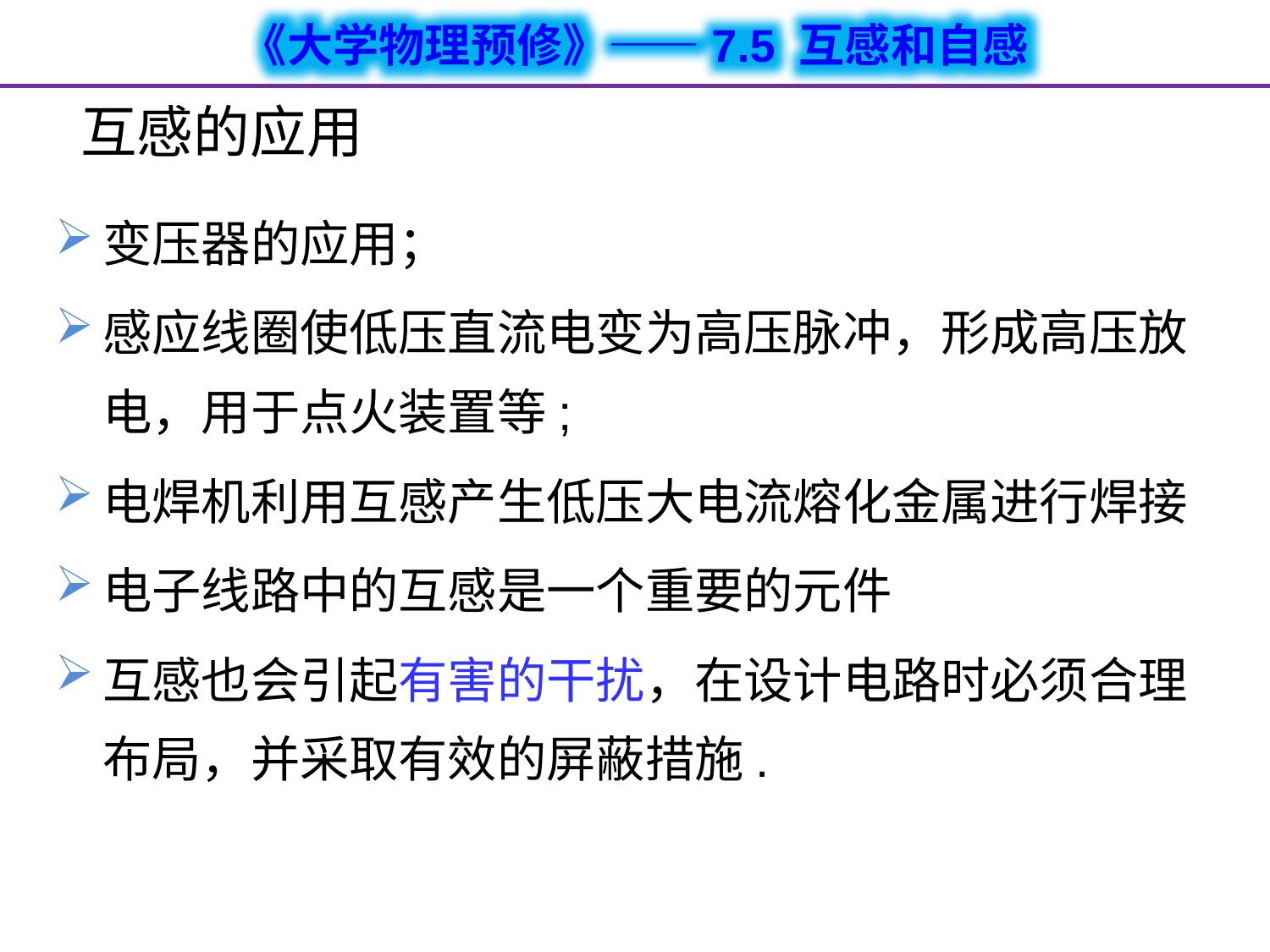

# 互感的应用
变压器的应用；
感应线圈使低压直流电变为高压脉冲，形成高压放电，用于点火装置等;
电焊机利用互感产生低压大电流熔化金属进行焊接
电子线路中的互感是一个重要的元件
互感也会引起有害的干扰，在设计电路时必须合理布局，并采取有效的屏蔽措施.